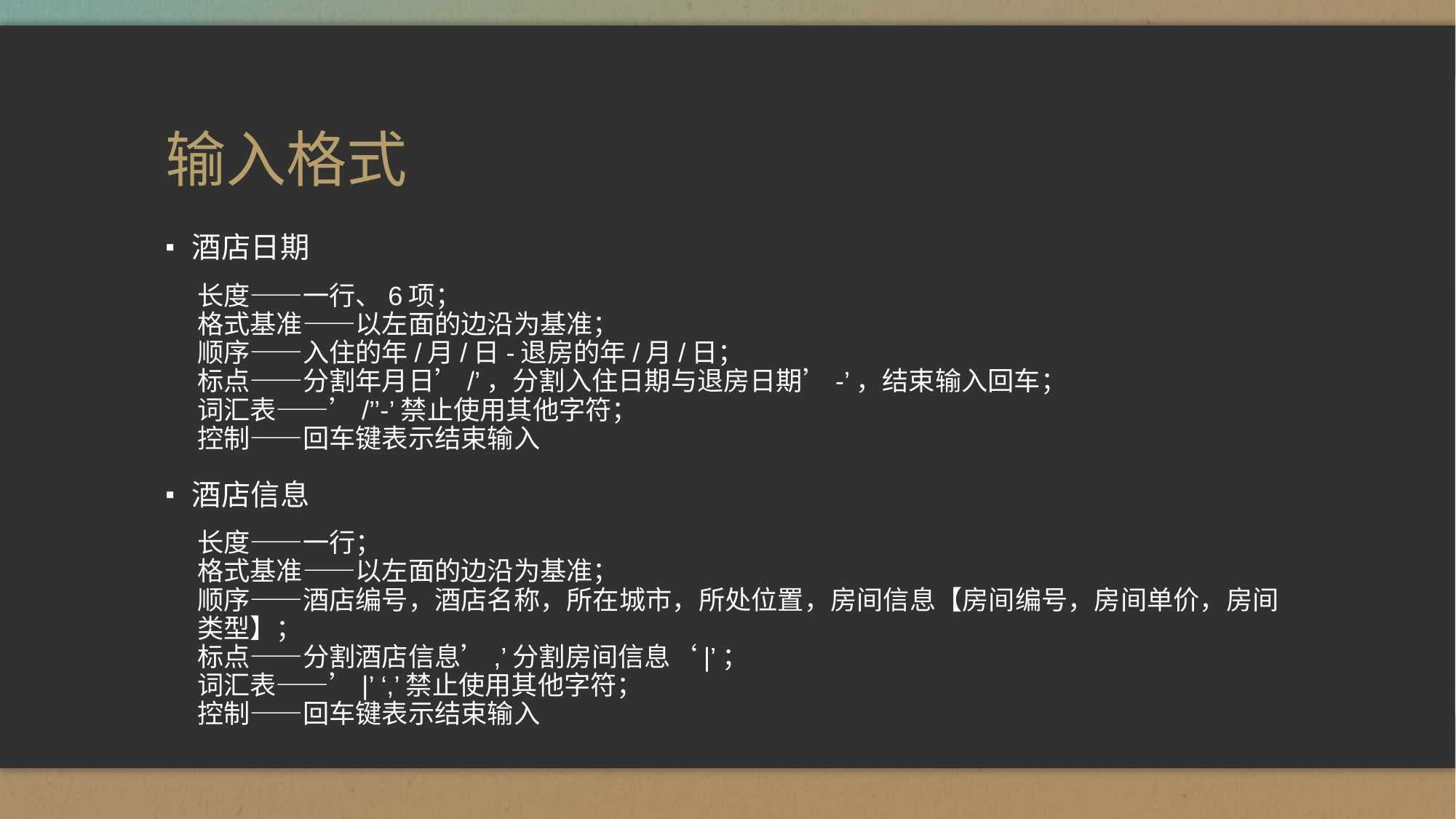

# 输入格式
酒店日期
长度——一行、6项；
格式基准——以左面的边沿为基准；
顺序——入住的年/月/日-退房的年/月/日；
标点——分割年月日’/’，分割入住日期与退房日期’-’，结束输入回车；
词汇表——’/’’-’禁止使用其他字符；
控制——回车键表示结束输入
酒店信息
长度——一行；
格式基准——以左面的边沿为基准；
顺序——酒店编号，酒店名称，所在城市，所处位置，房间信息【房间编号，房间单价，房间类型】；
标点——分割酒店信息’,’分割房间信息‘|’；
词汇表——’|’ ‘,’禁止使用其他字符；
控制——回车键表示结束输入